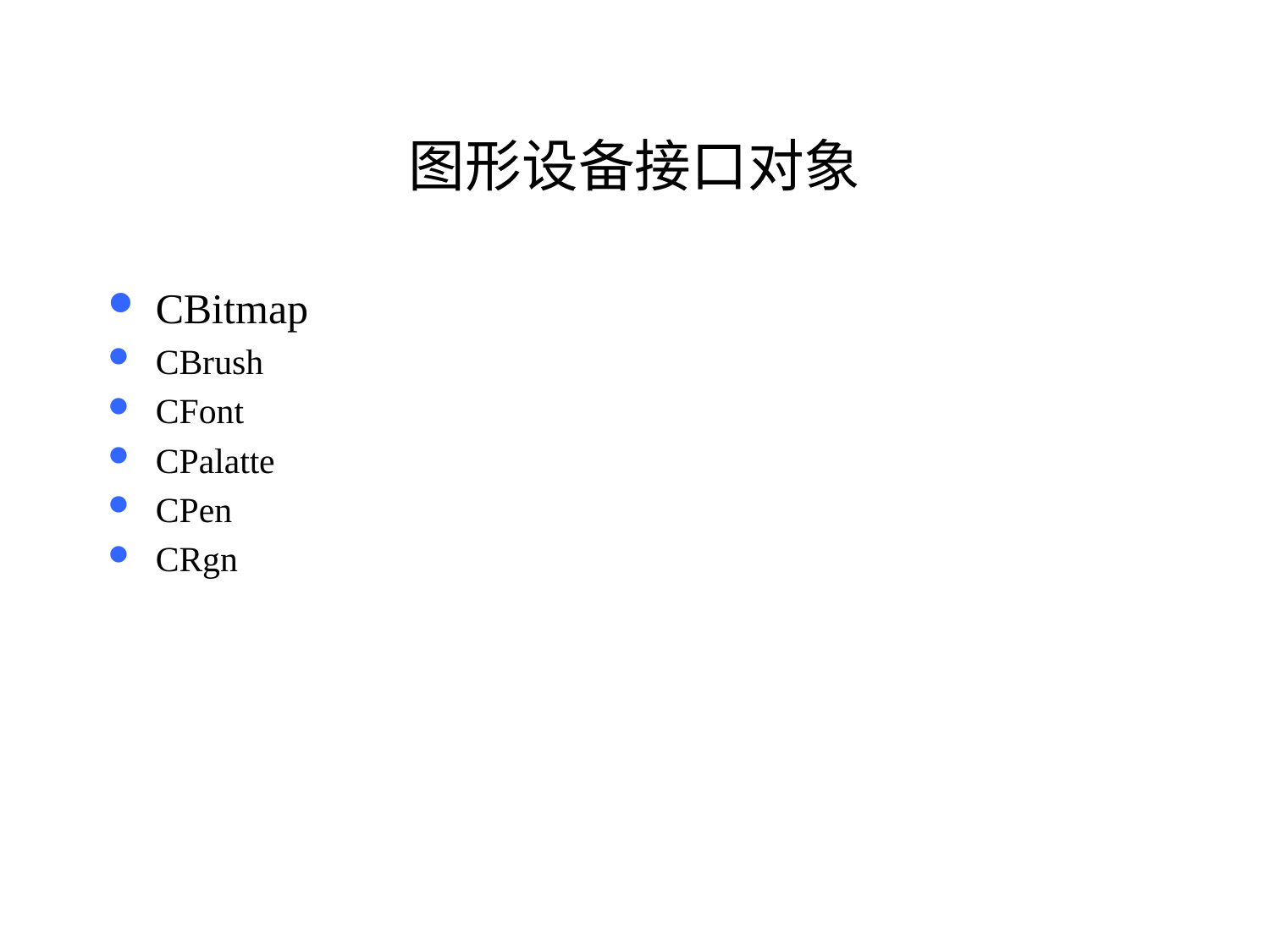

# 图形设备接口对象
CBitmap
CBrush
CFont
CPalatte
CPen
CRgn
46